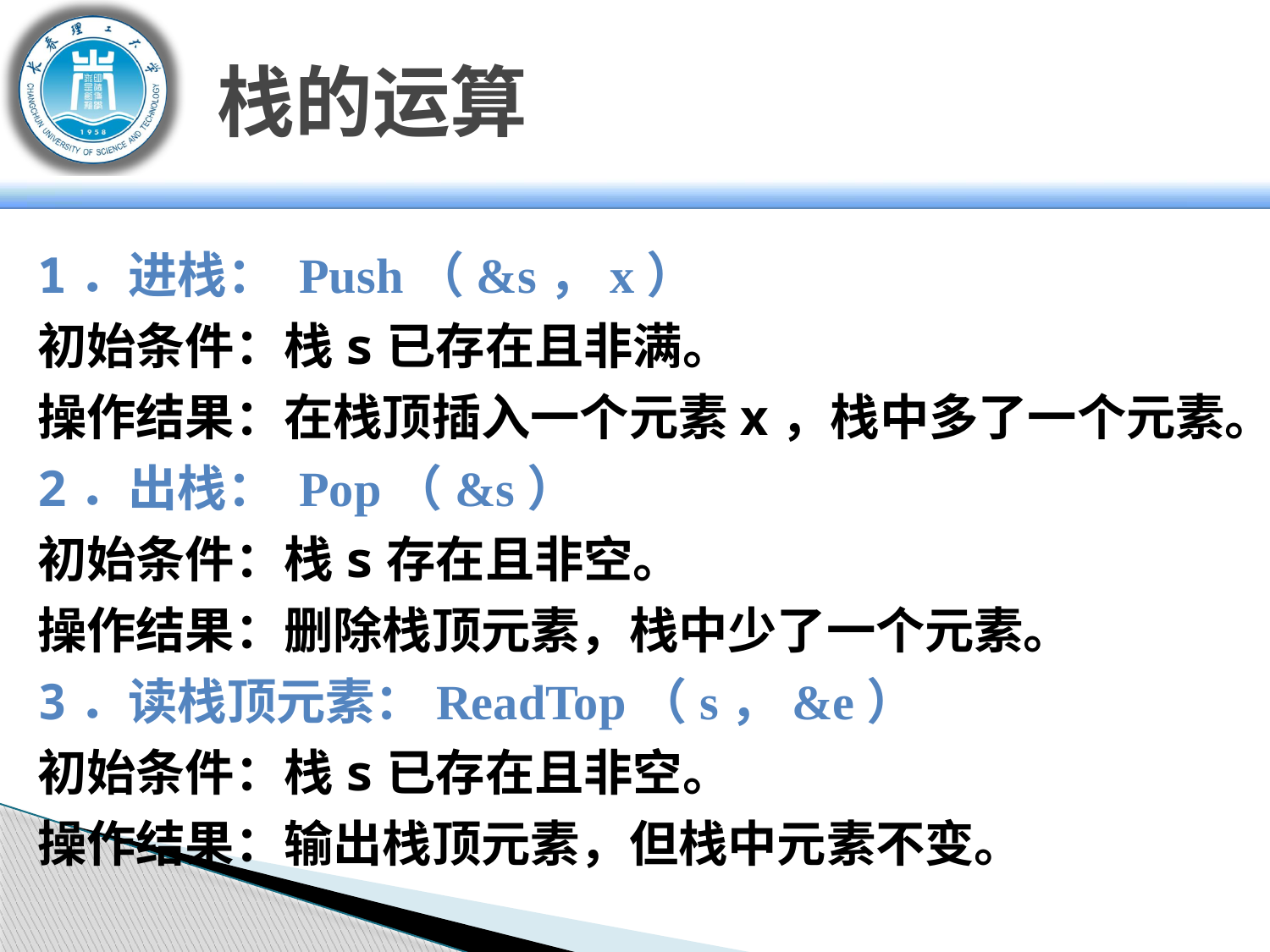

栈的运算
1．进栈： Push（&s，x）
初始条件：栈s已存在且非满。
操作结果：在栈顶插入一个元素x，栈中多了一个元素。
2．出栈： Pop（&s）
初始条件：栈s存在且非空。
操作结果：删除栈顶元素，栈中少了一个元素。
3．读栈顶元素：ReadTop（s，&e）
初始条件：栈s已存在且非空。
操作结果：输出栈顶元素，但栈中元素不变。